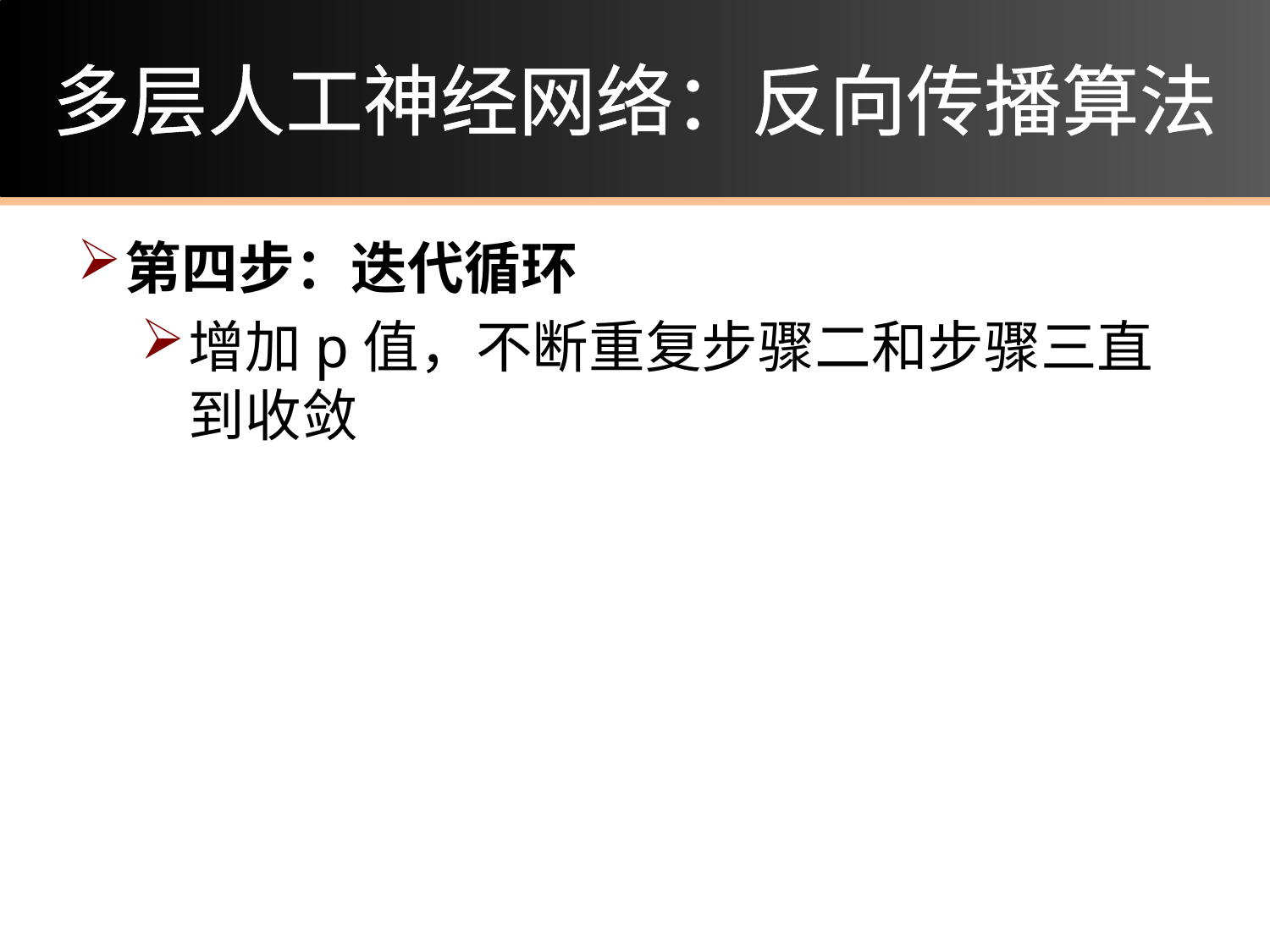

# 多层人工神经网络：反向传播算法
第四步：迭代循环
增加p值，不断重复步骤二和步骤三直到收敛